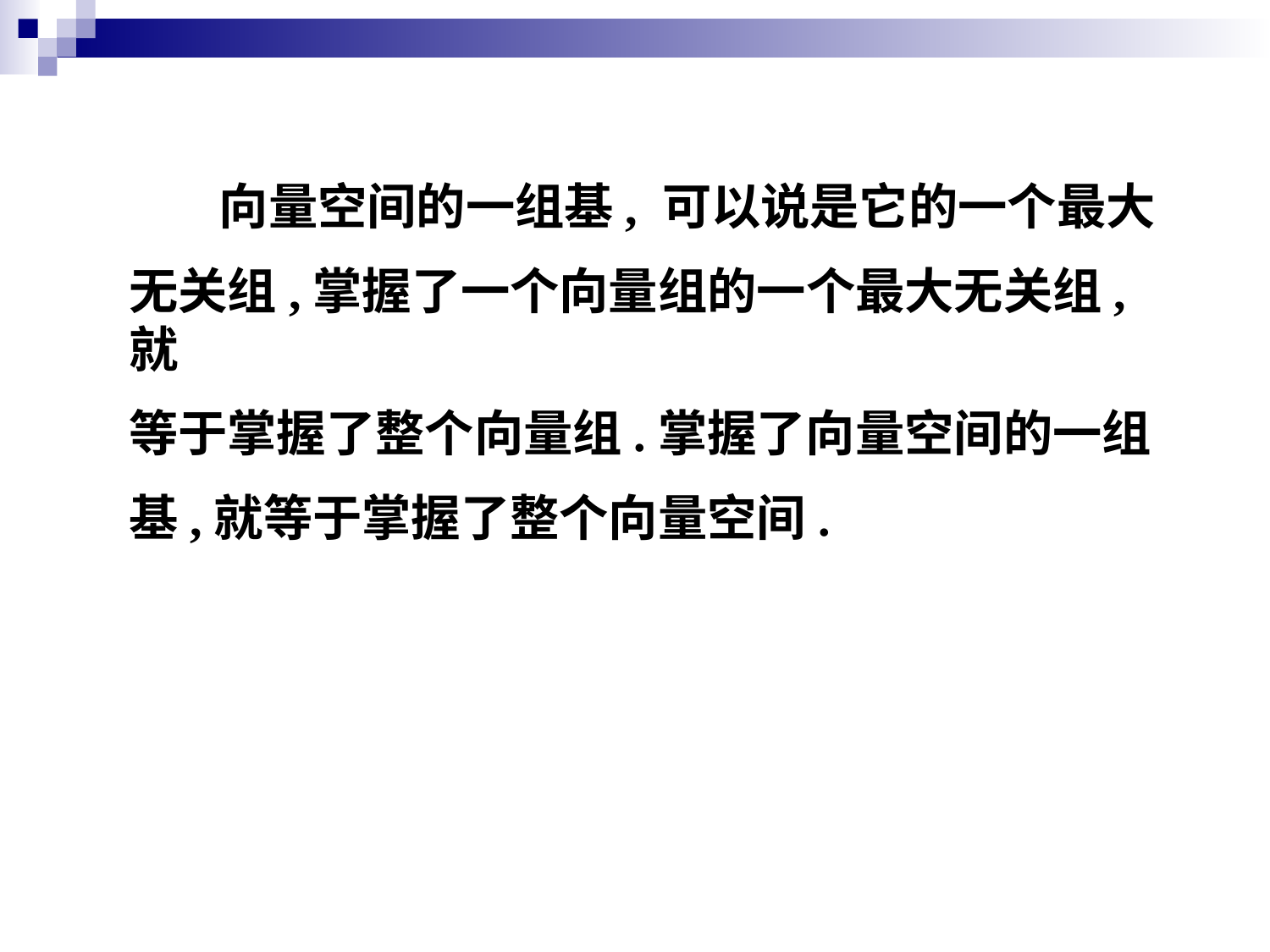

向量空间的一组基, 可以说是它的一个最大
无关组,掌握了一个向量组的一个最大无关组,就
等于掌握了整个向量组.掌握了向量空间的一组
基,就等于掌握了整个向量空间.